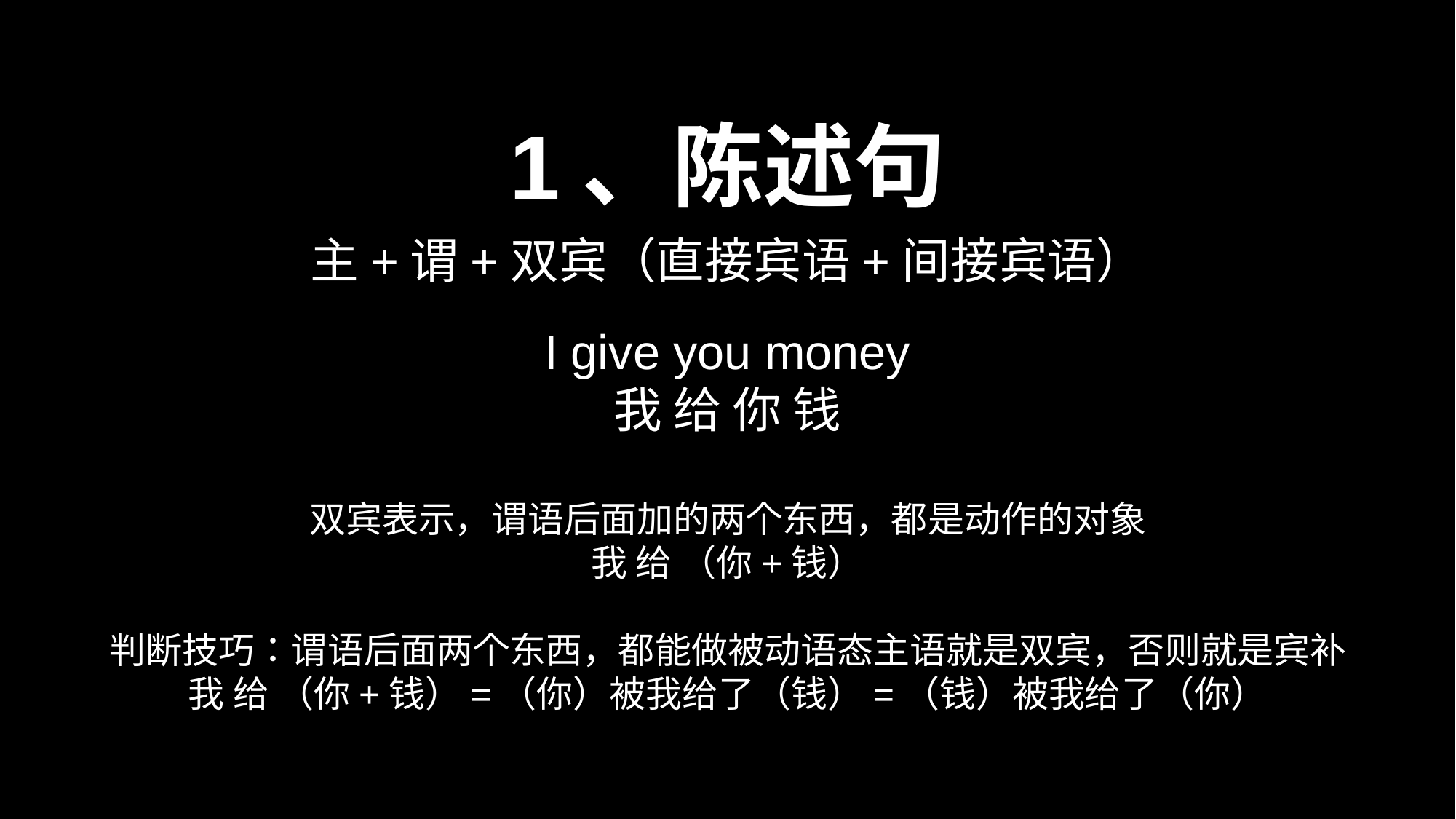

1、陈述句
主+谓+双宾（直接宾语+间接宾语）
I give you money
我 给 你 钱

双宾表示，谓语后面加的两个东西，都是动作的对象
我 给 （你+钱）

判断技巧：谓语后面两个东西，都能做被动语态主语就是双宾，否则就是宾补
我 给 （你+钱）=（你）被我给了（钱）=（钱）被我给了（你）